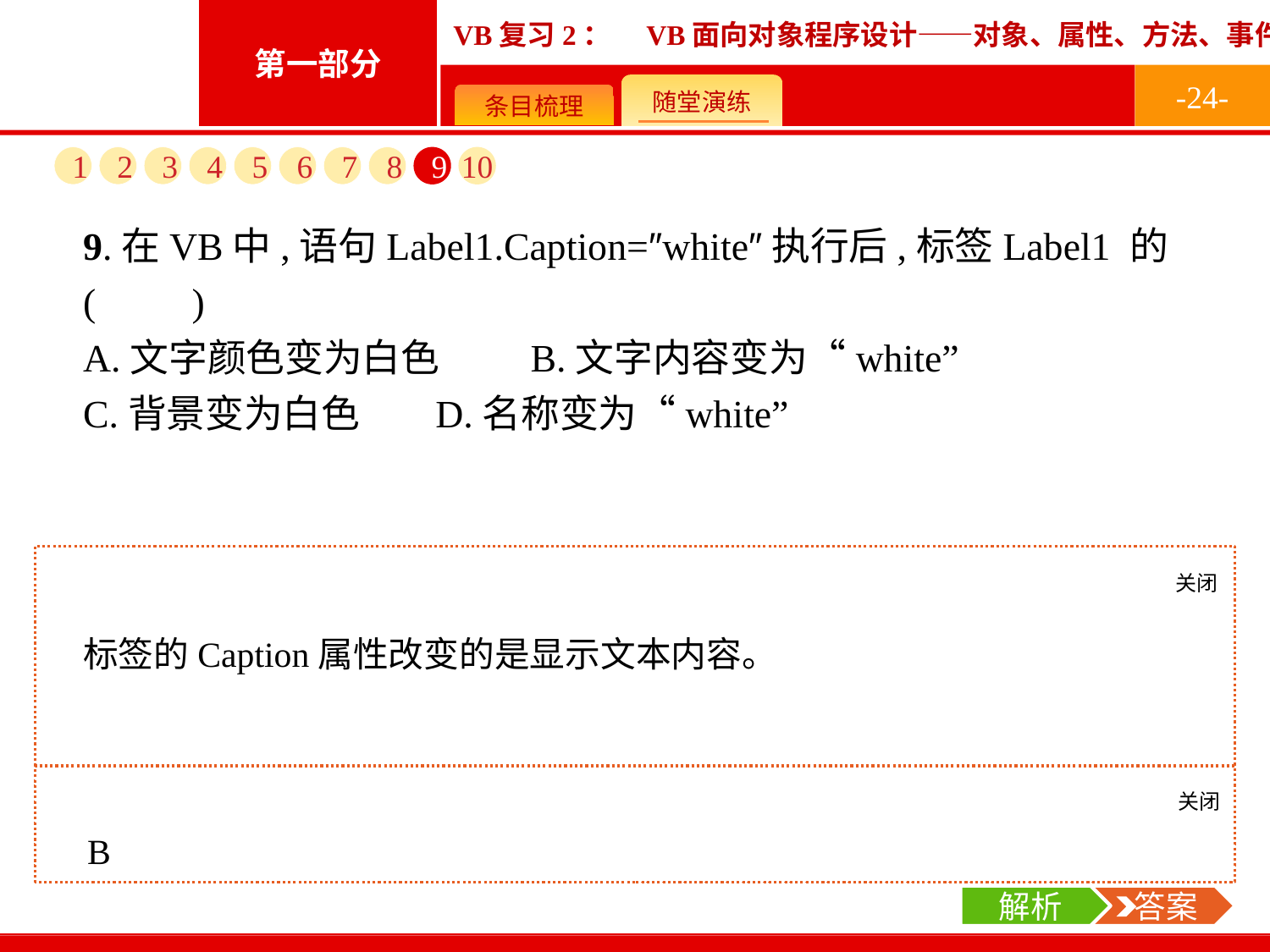

-24-
1
2
3
4
5
6
7
8
9
10
9.在VB中,语句Label1.Caption=″white″执行后,标签Label1 的(　　)
A.文字颜色变为白色	B.文字内容变为“white”
C.背景变为白色	D.名称变为“white”

关闭
解析

标签的Caption属性改变的是显示文本内容。

关闭
解析
  答案

B
解析
  答案